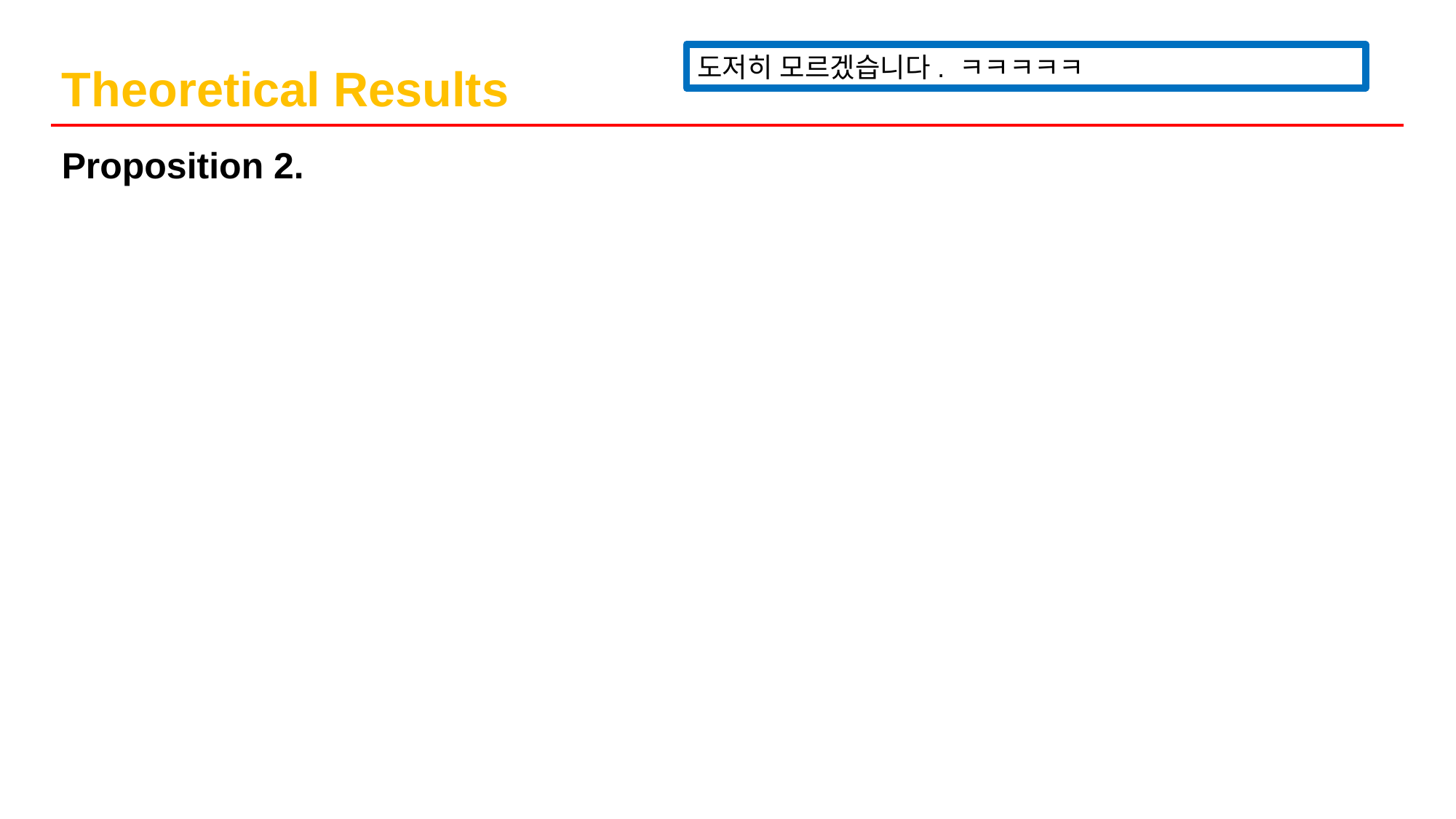

# Theoretical Results
도저히 모르겠습니다. ㅋㅋㅋㅋㅋ
Proposition 2.